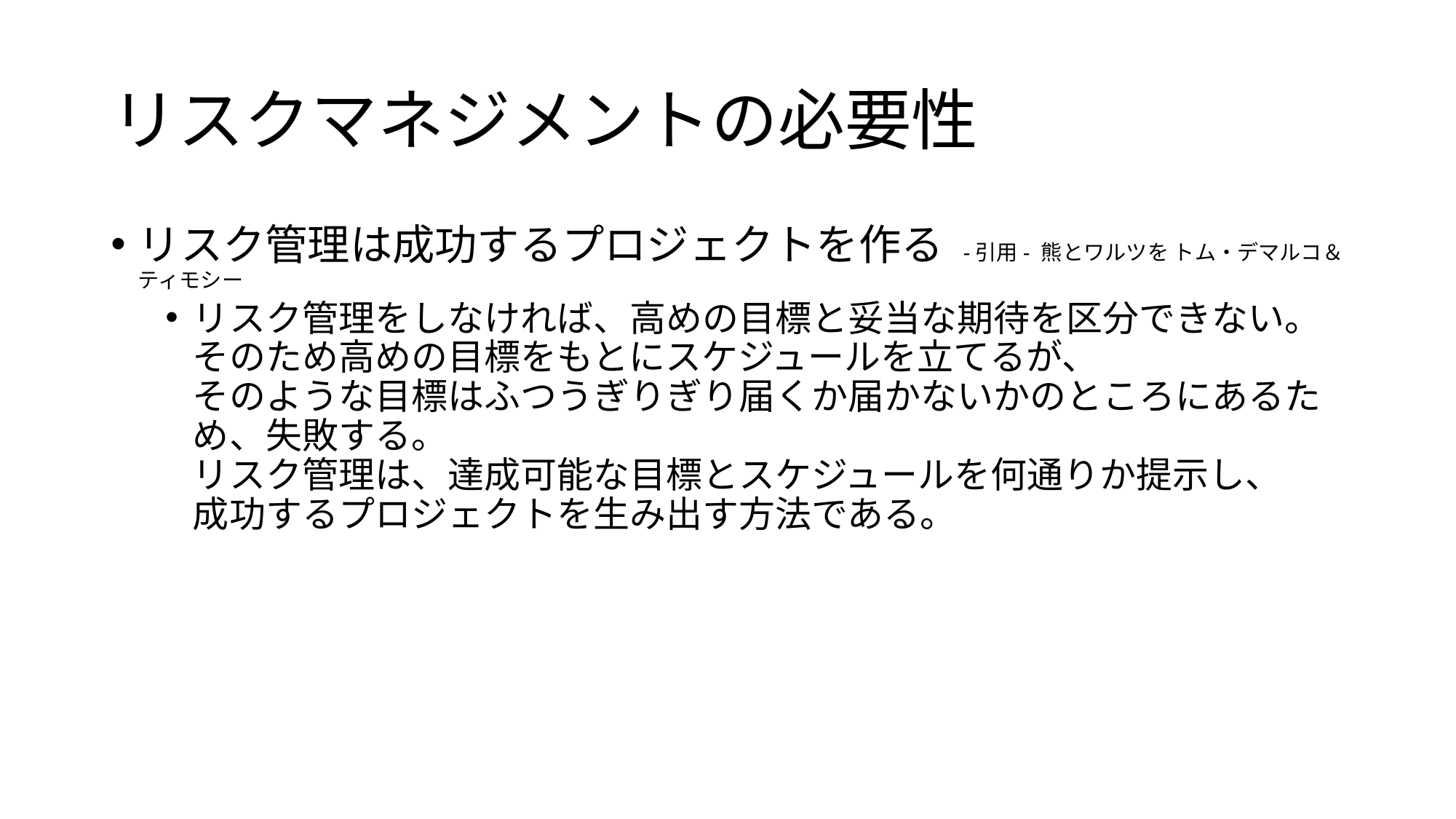

# リスクマネジメントの必要性
リスク管理は成功するプロジェクトを作る -引用- 熊とワルツを トム・デマルコ＆ティモシー
リスク管理をしなければ、高めの目標と妥当な期待を区分できない。
そのため高めの目標をもとにスケジュールを立てるが、
そのような目標はふつうぎりぎり届くか届かないかのところにあるため、失敗する。
リスク管理は、達成可能な目標とスケジュールを何通りか提示し、
成功するプロジェクトを生み出す方法である。